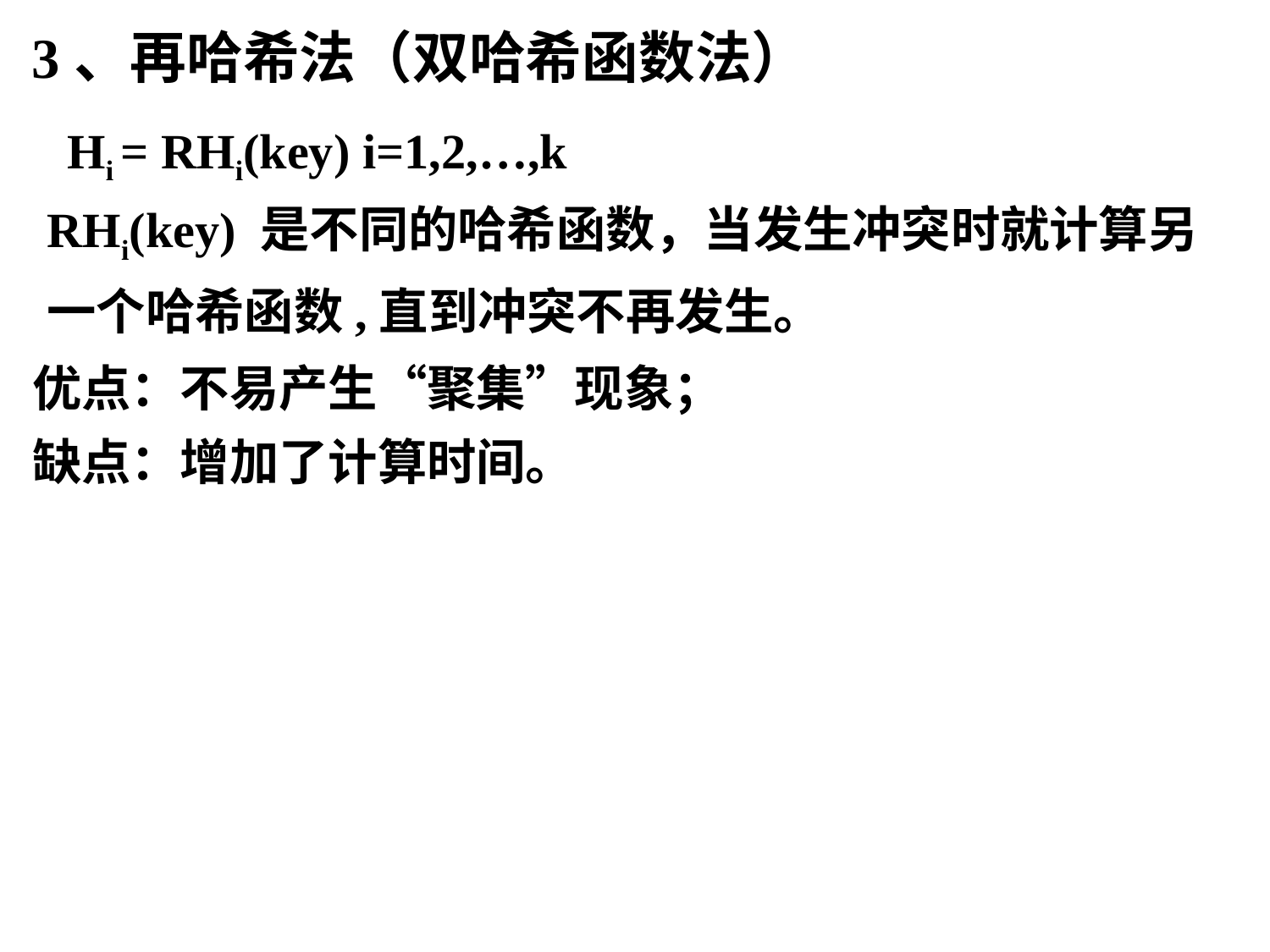

3、再哈希法（双哈希函数法）
Hi = RHi(key) i=1,2,…,k
RHi(key) 是不同的哈希函数，当发生冲突时就计算另一个哈希函数,直到冲突不再发生。
优点：不易产生“聚集”现象；
缺点：增加了计算时间。